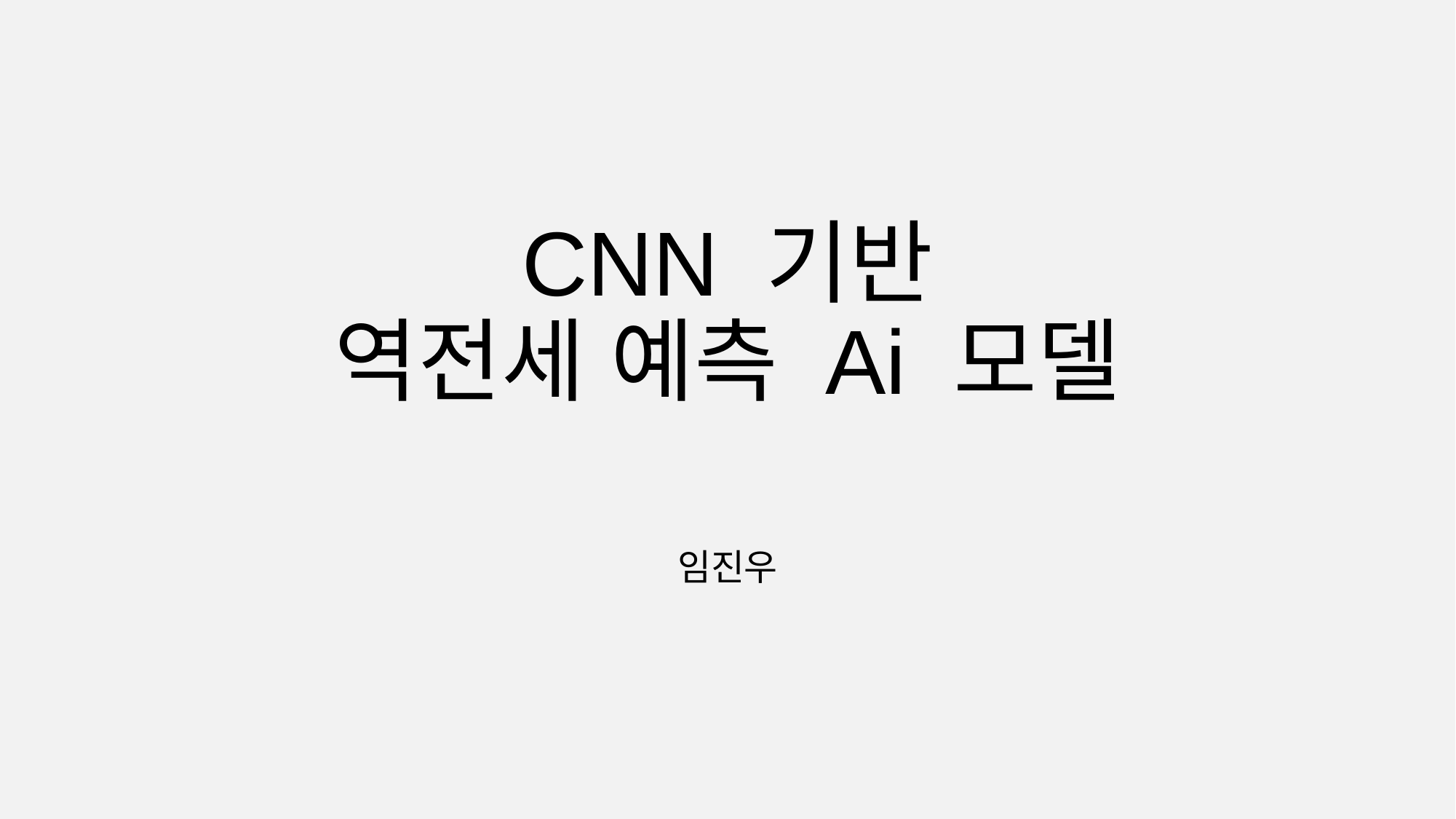

# CNN 기반 역전세 예측 Ai 모델

임진우